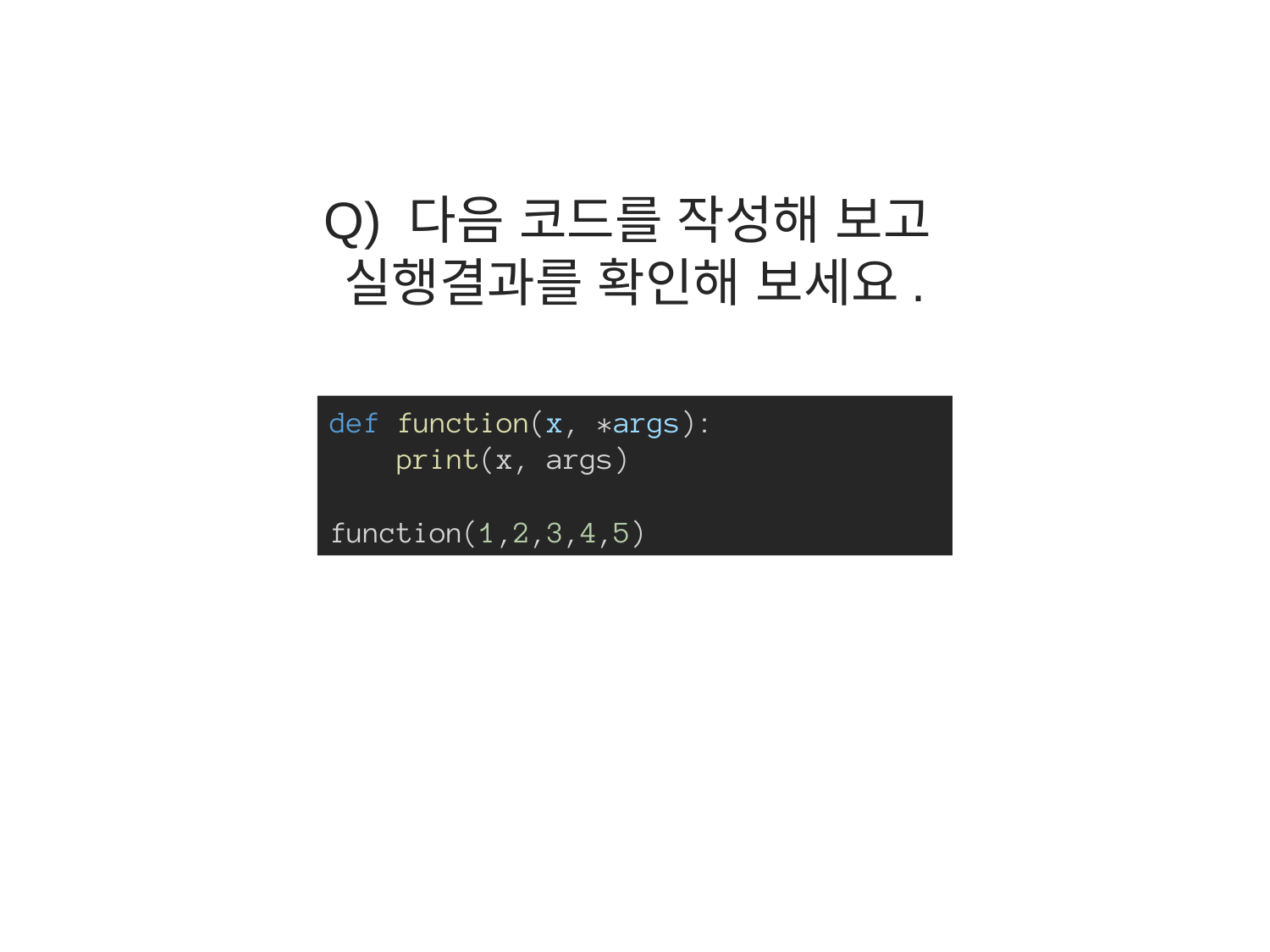

Q) 다음 코드를 작성해 보고
실행결과를 확인해 보세요.
def function(x, *args):
    print(x, args)
function(1,2,3,4,5)